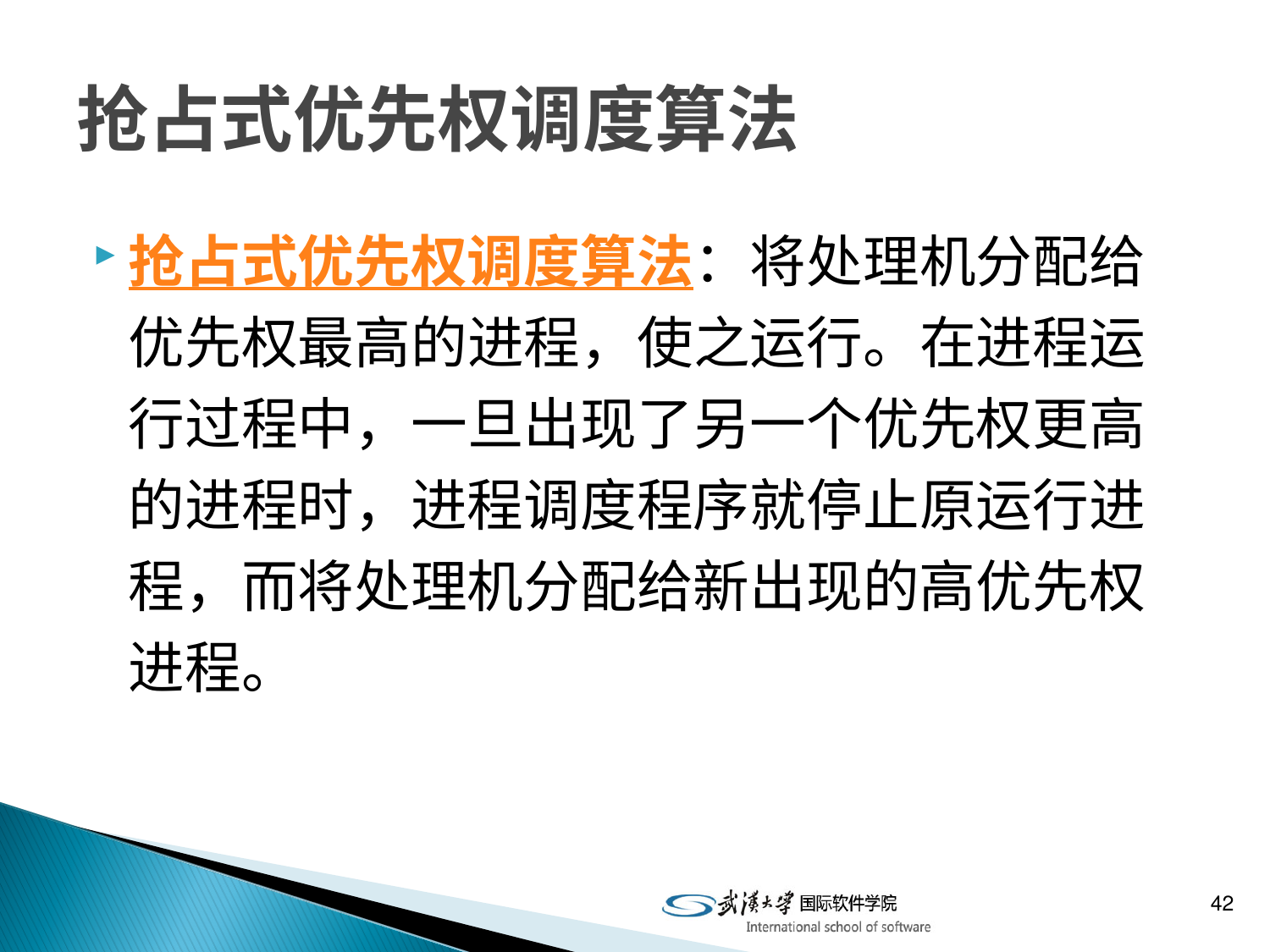

# 抢占式优先权调度算法
抢占式优先权调度算法：将处理机分配给优先权最高的进程，使之运行。在进程运行过程中，一旦出现了另一个优先权更高的进程时，进程调度程序就停止原运行进程，而将处理机分配给新出现的高优先权进程。